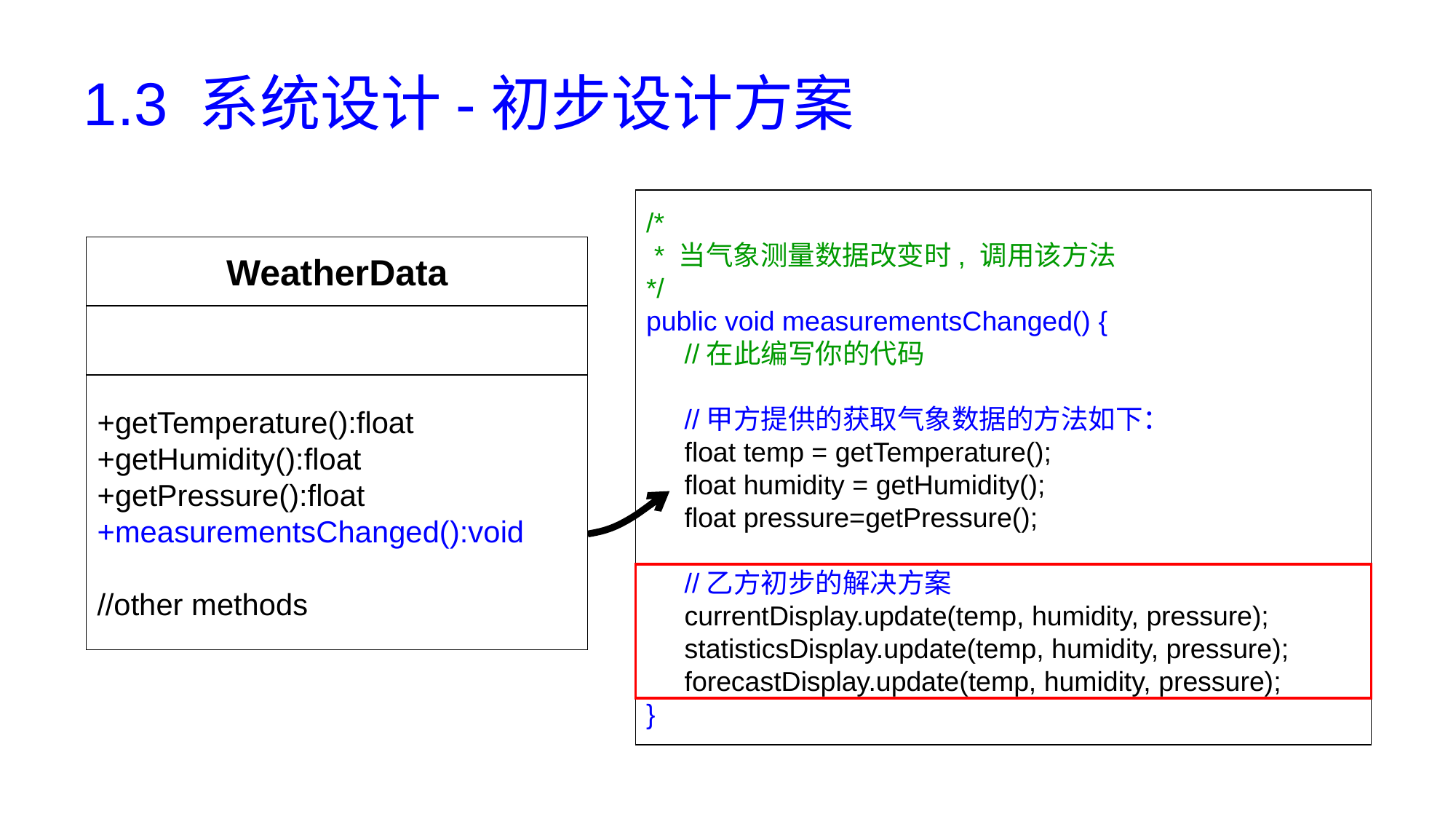

# 1.3 系统设计-初步设计方案
/*
 * 当气象测量数据改变时, 调用该方法
*/
public void measurementsChanged() {
     //在此编写你的代码

     //甲方提供的获取气象数据的方法如下：
     float temp = getTemperature();
     float humidity = getHumidity();
     float pressure=getPressure();

     //乙方初步的解决方案
     currentDisplay.update(temp, humidity, pressure);
     statisticsDisplay.update(temp, humidity, pressure);
     forecastDisplay.update(temp, humidity, pressure);
}
WeatherData
+getTemperature():float
+getHumidity():float
+getPressure():float
+measurementsChanged():void

//other methods

10